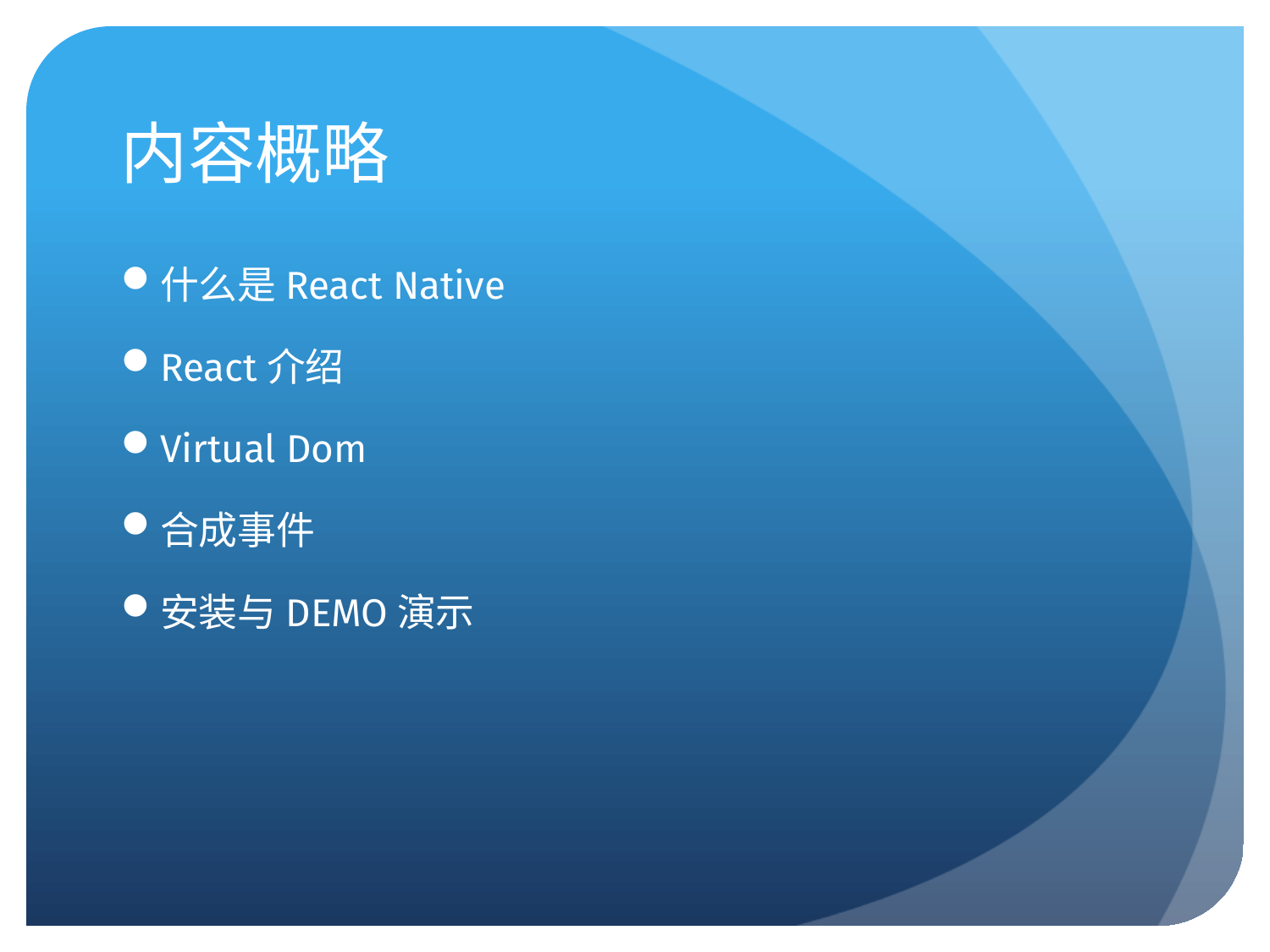

# 内容概略
什么是React Native
React介绍
Virtual Dom
合成事件
安装与DEMO演示